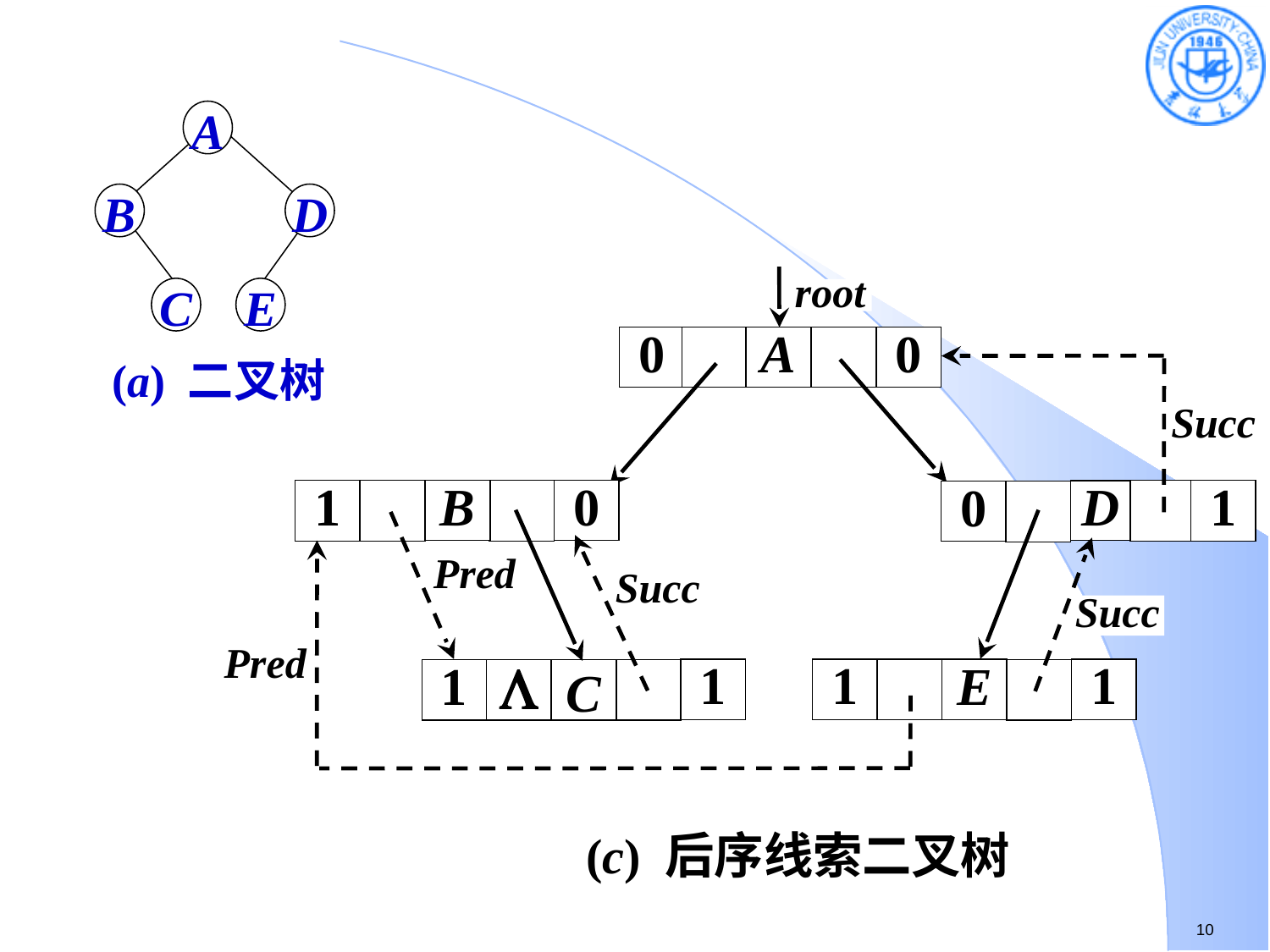

A

B
D

C
E
(a) 二叉树

root
0

A

0

Succ
1

B

0

1
D
0

Pred
Succ
Succ
Pred
1
1
Λ
C

1
1

E

 (c) 后序线索二叉树